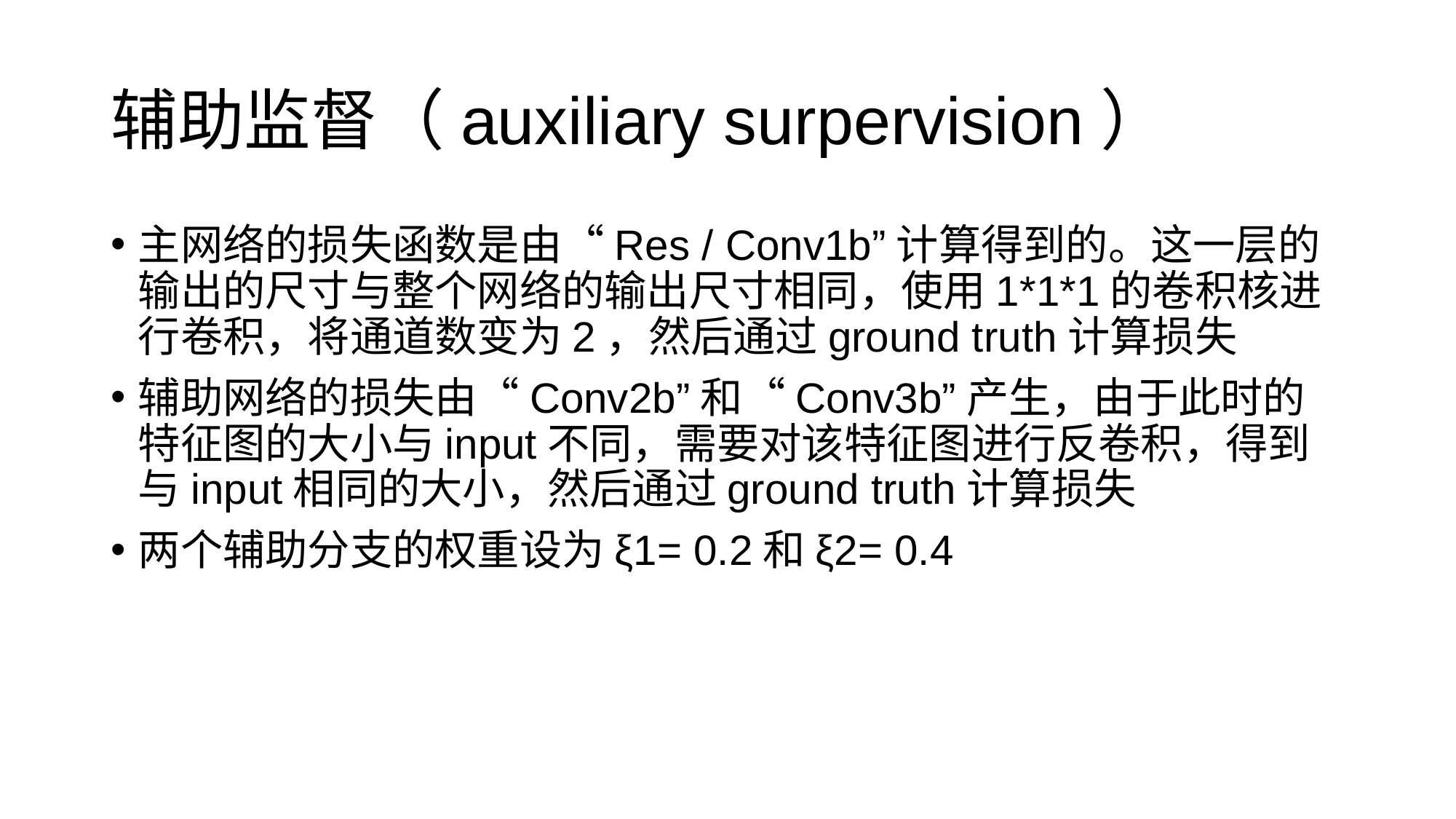

# 辅助监督（auxiliary surpervision）
主网络的损失函数是由“Res / Conv1b”计算得到的。这一层的输出的尺寸与整个网络的输出尺寸相同，使用1*1*1的卷积核进行卷积，将通道数变为2，然后通过ground truth计算损失
辅助网络的损失由“Conv2b”和“Conv3b”产生，由于此时的特征图的大小与input不同，需要对该特征图进行反卷积，得到与input相同的大小，然后通过ground truth计算损失
两个辅助分支的权重设为ξ1= 0.2和ξ2= 0.4